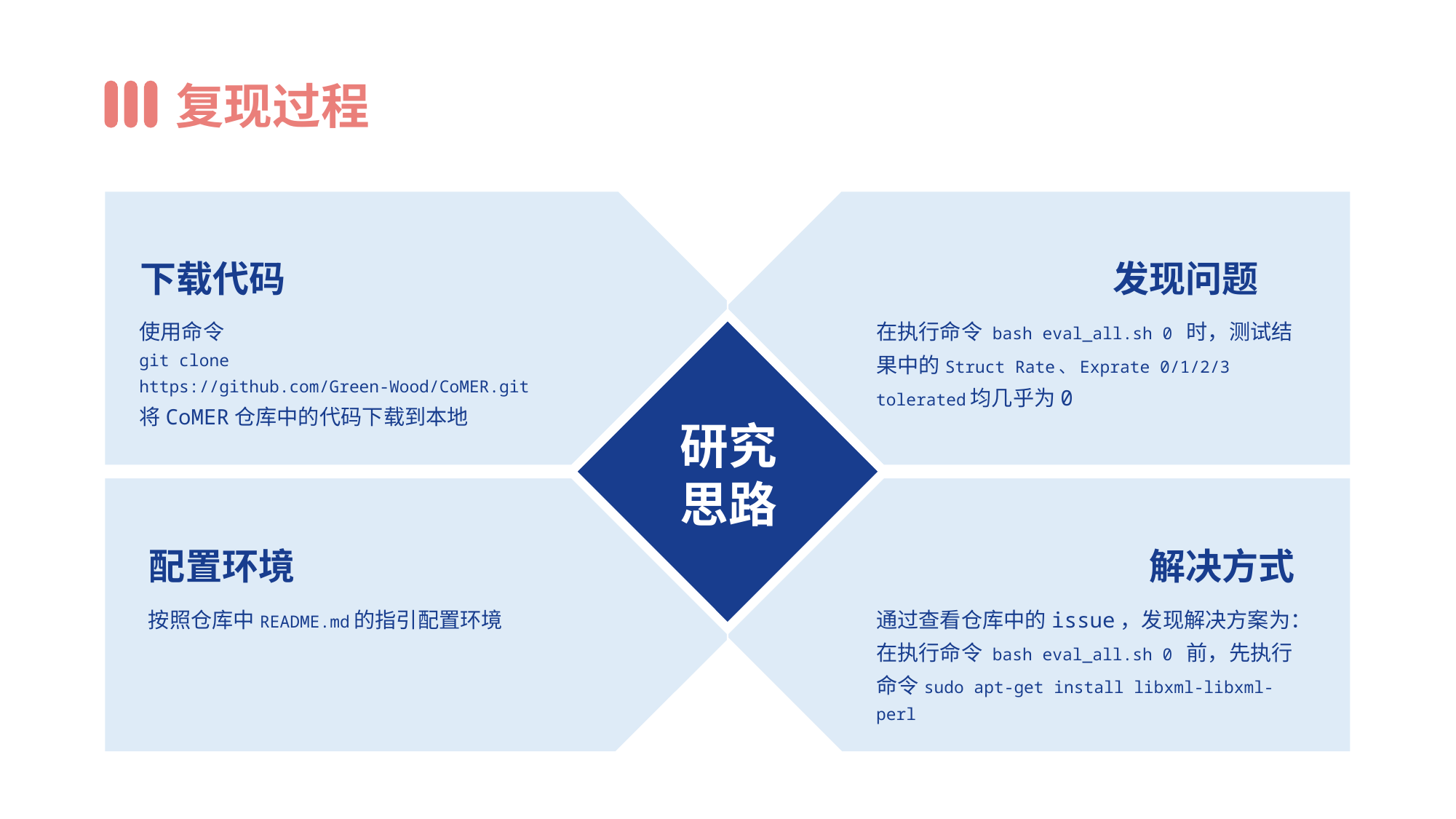

复现过程

下载代码
发现问题
使用命令
git clone https://github.com/Green-Wood/CoMER.git
将CoMER仓库中的代码下载到本地
在执行命令 bash eval_all.sh 0 时，测试结果中的Struct Rate、Exprate 0/1/2/3 tolerated均几乎为0

研究
思路

配置环境
解决方式
按照仓库中README.md的指引配置环境
通过查看仓库中的issue，发现解决方案为：
在执行命令 bash eval_all.sh 0 前，先执行命令sudo apt-get install libxml-libxml-perl